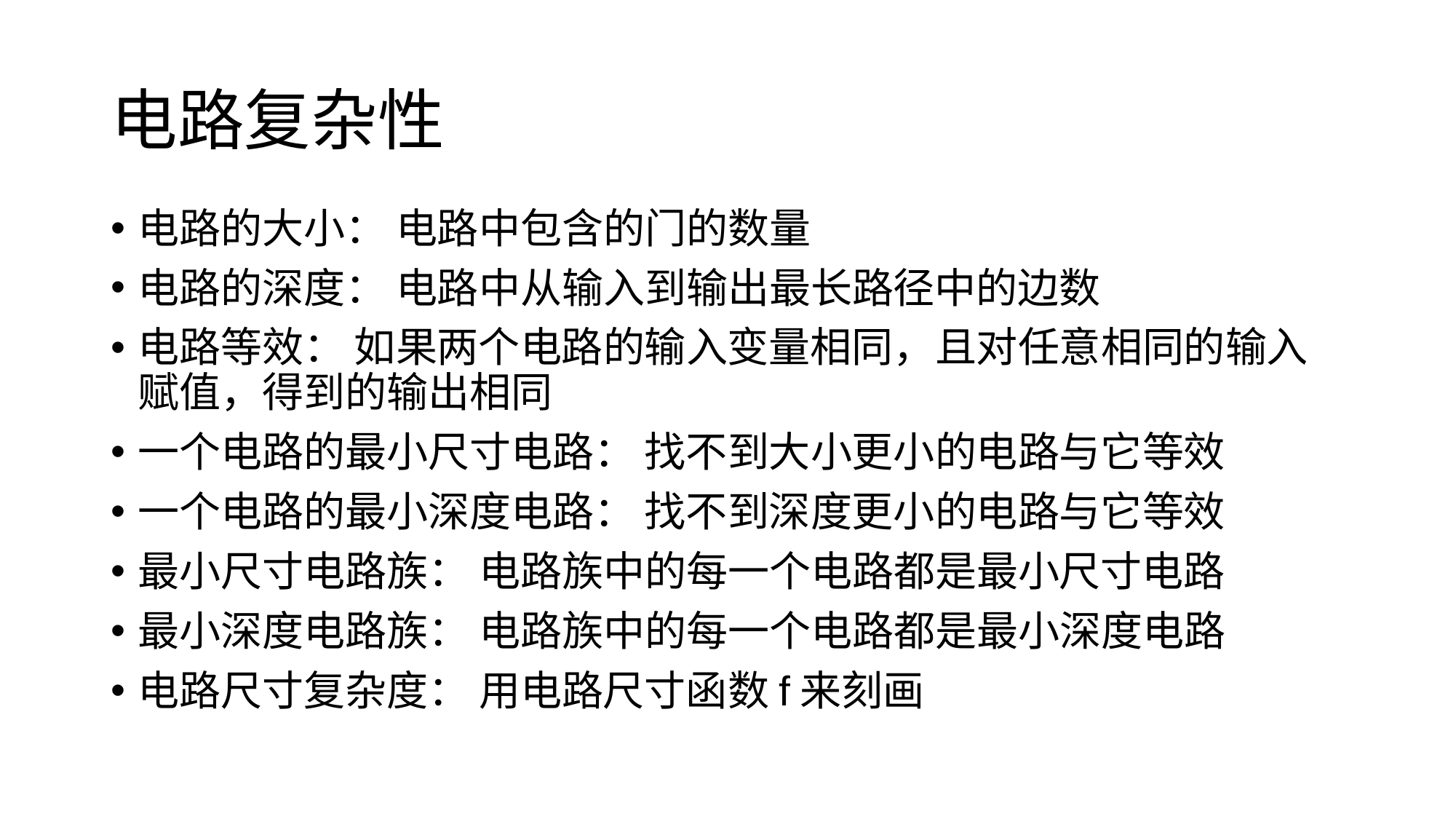

# 电路复杂性
电路的大小： 电路中包含的门的数量
电路的深度： 电路中从输入到输出最长路径中的边数
电路等效： 如果两个电路的输入变量相同，且对任意相同的输入赋值，得到的输出相同
一个电路的最小尺寸电路： 找不到大小更小的电路与它等效
一个电路的最小深度电路： 找不到深度更小的电路与它等效
最小尺寸电路族： 电路族中的每一个电路都是最小尺寸电路
最小深度电路族： 电路族中的每一个电路都是最小深度电路
电路尺寸复杂度： 用电路尺寸函数f来刻画